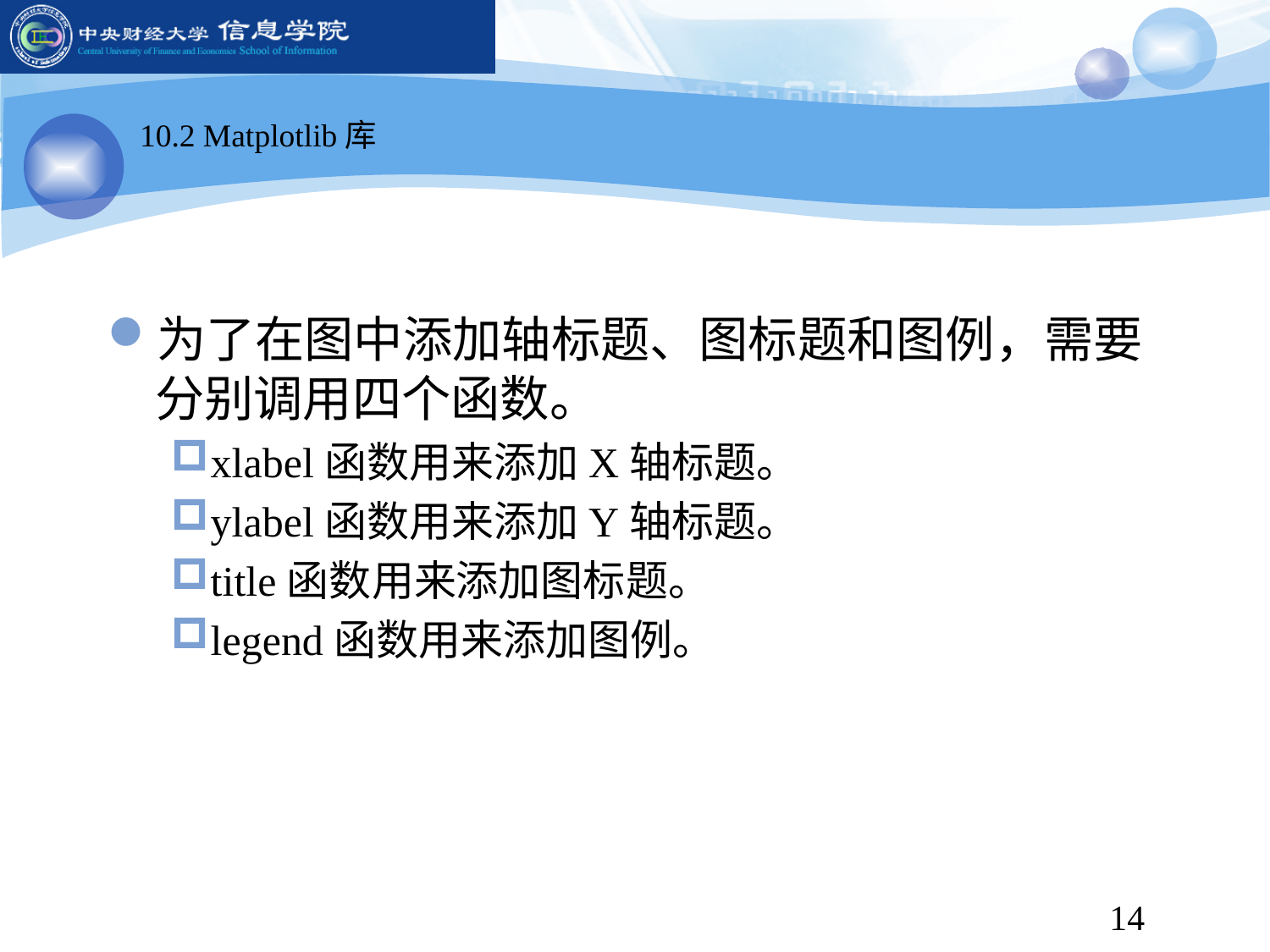

10.2 Matplotlib库
为了在图中添加轴标题、图标题和图例，需要分别调用四个函数。
xlabel函数用来添加X轴标题。
ylabel函数用来添加Y轴标题。
title函数用来添加图标题。
legend函数用来添加图例。